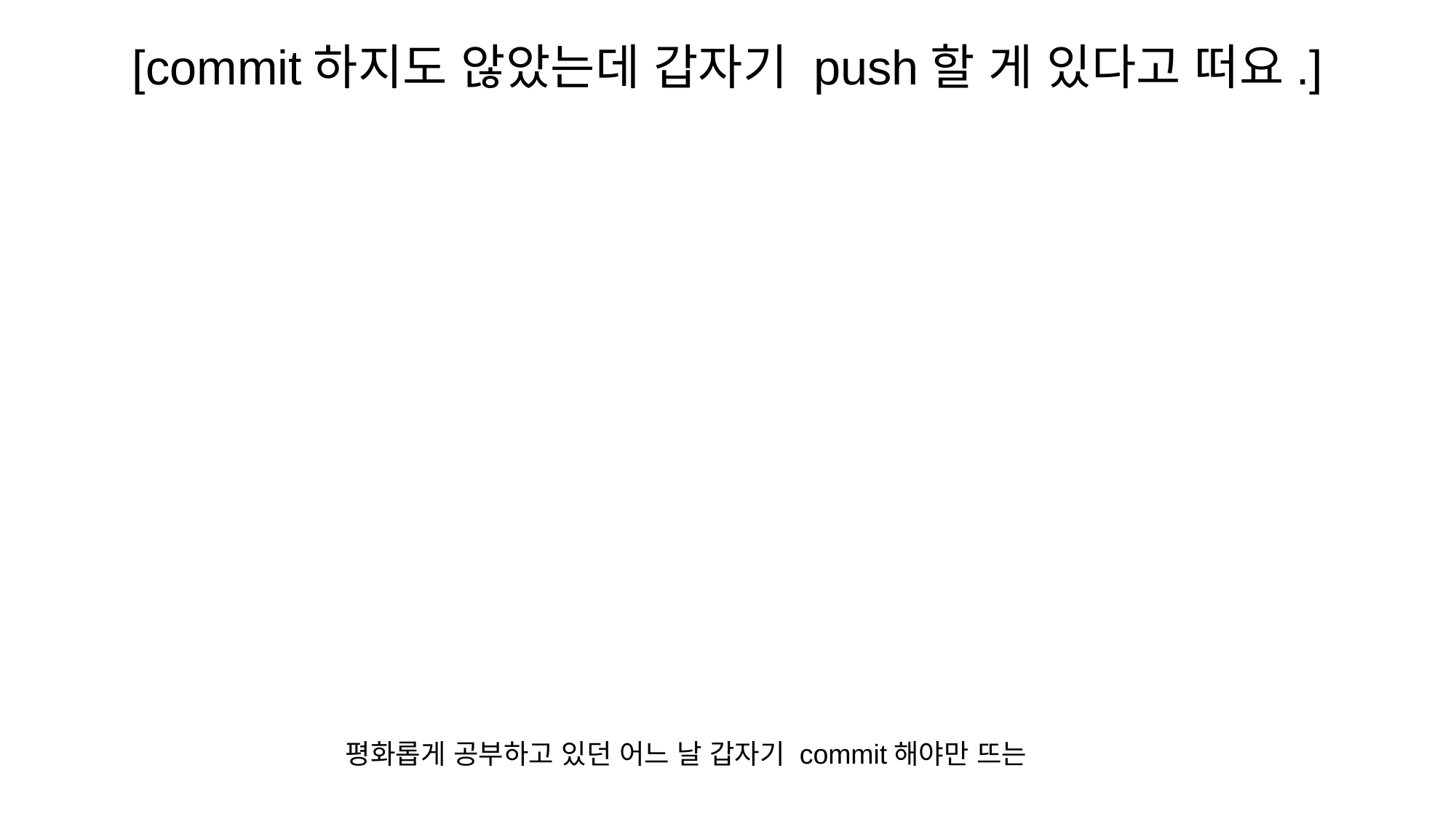

[commit하지도 않았는데 갑자기 push할 게 있다고 떠요.]
평화롭게 공부하고 있던 어느 날 갑자기 commit해야만 뜨는